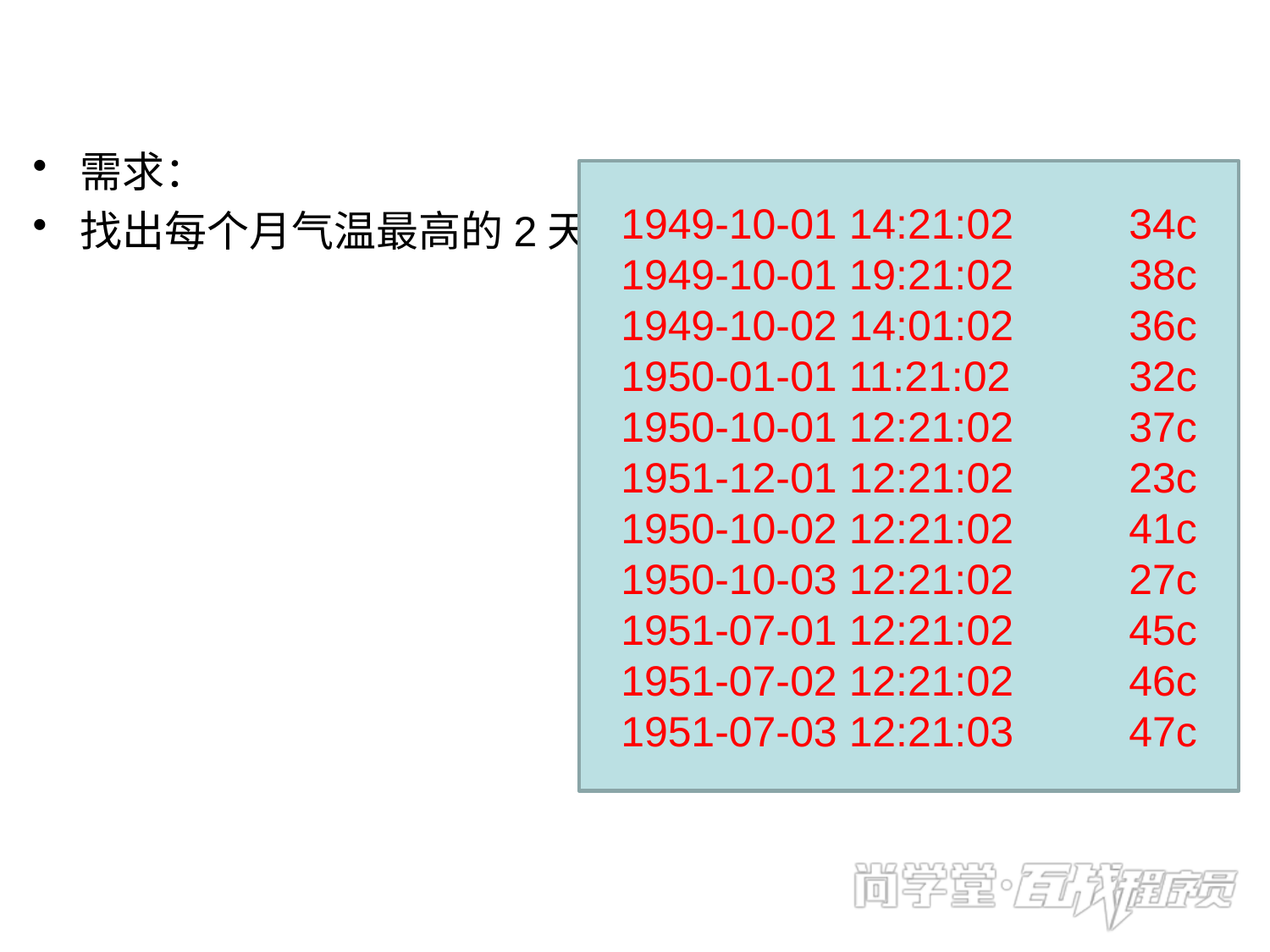

需求：
找出每个月气温最高的2天

1949-10-01 14:21:02	34c
1949-10-01 19:21:02	38c
1949-10-02 14:01:02	36c
1950-01-01 11:21:02	32c
1950-10-01 12:21:02	37c
1951-12-01 12:21:02	23c
1950-10-02 12:21:02	41c
1950-10-03 12:21:02	27c
1951-07-01 12:21:02	45c
1951-07-02 12:21:02	46c
1951-07-03 12:21:03	47c